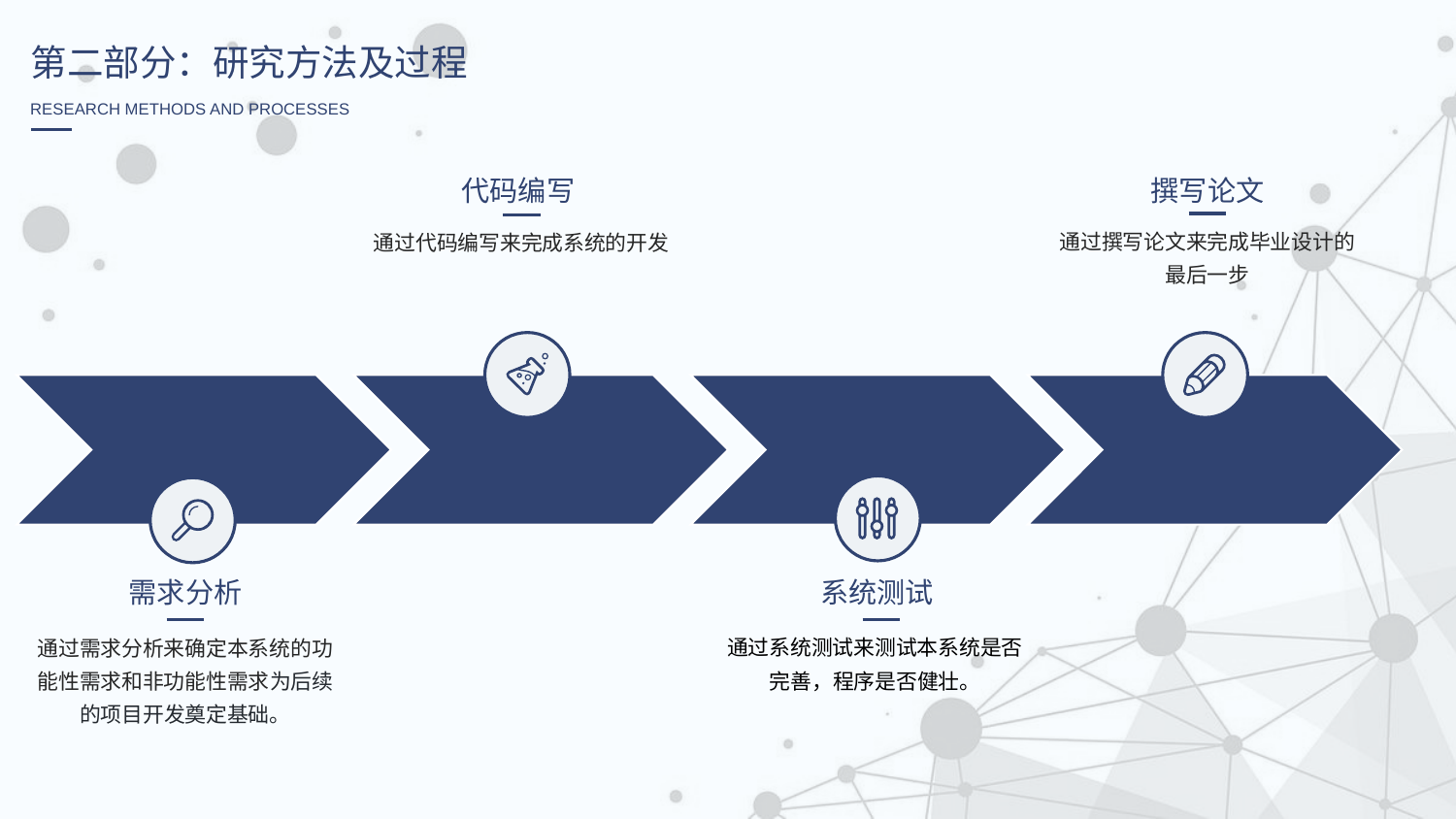

第二部分：研究方法及过程
RESEARCH METHODS AND PROCESSES
代码编写
撰写论文
通过撰写论文来完成毕业设计的最后一步
通过代码编写来完成系统的开发

需求分析
系统测试
通过需求分析来确定本系统的功能性需求和非功能性需求为后续的项目开发奠定基础。
通过系统测试来测试本系统是否完善，程序是否健壮。